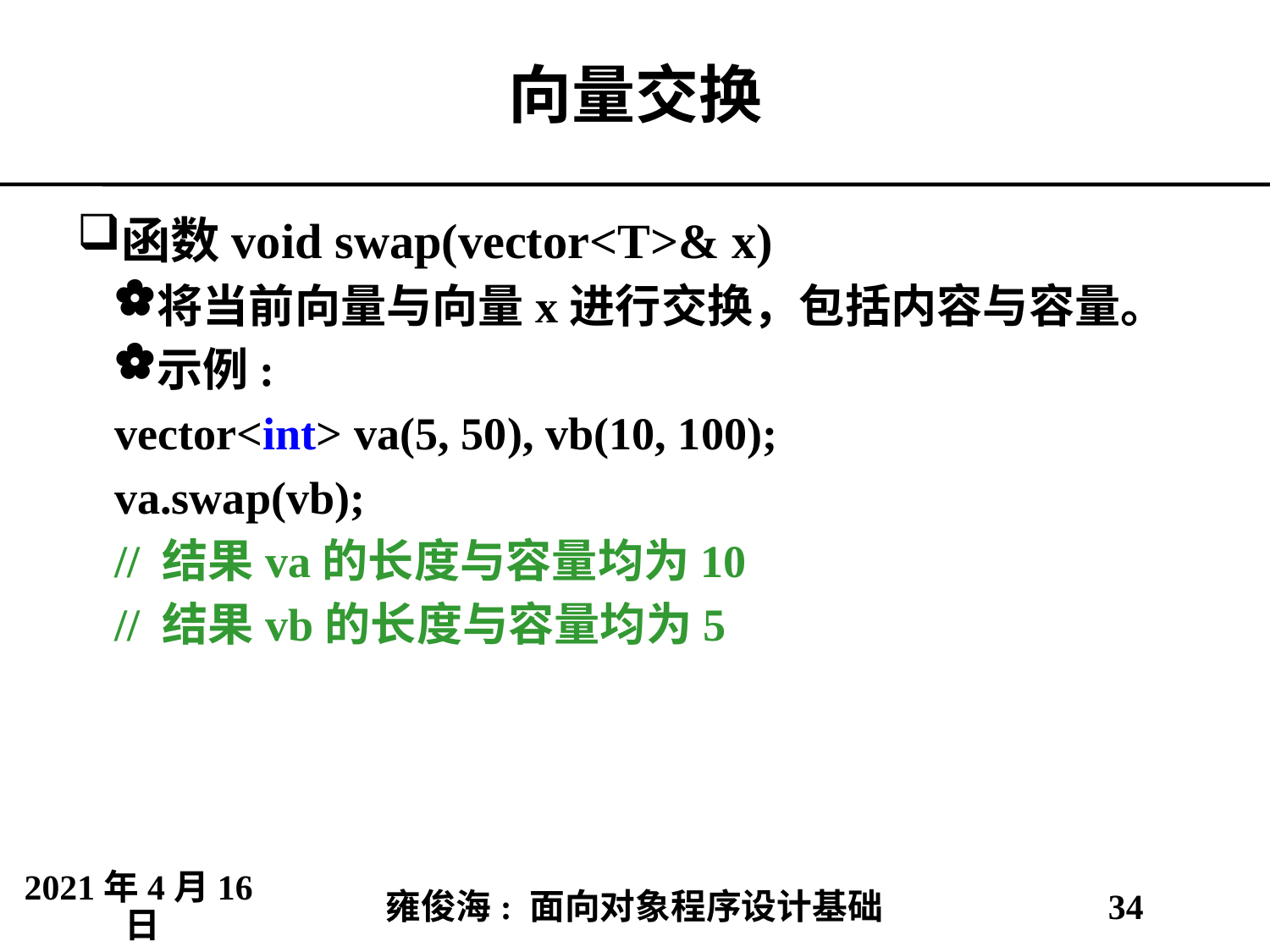

# 向量交换

函数void swap(vector<T>& x)
将当前向量与向量x进行交换，包括内容与容量。
示例:
vector<int> va(5, 50), vb(10, 100);
va.swap(vb);
// 结果va的长度与容量均为10
// 结果vb的长度与容量均为5
2021年4月16日
雍俊海: 面向对象程序设计基础
34